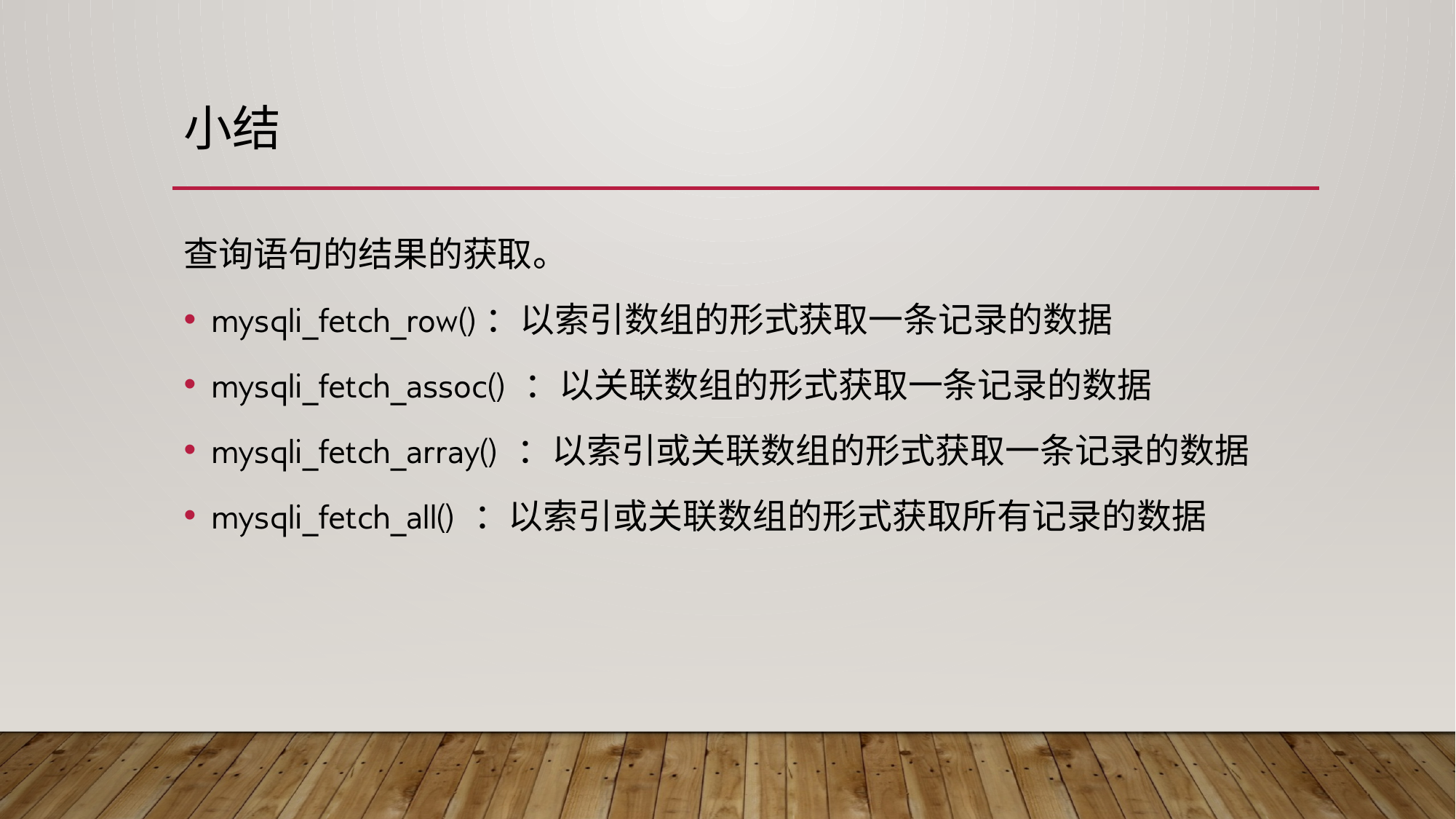

# 小结
查询语句的结果的获取。
mysqli_fetch_row()：以索引数组的形式获取一条记录的数据
mysqli_fetch_assoc() ：以关联数组的形式获取一条记录的数据
mysqli_fetch_array() ：以索引或关联数组的形式获取一条记录的数据
mysqli_fetch_all() ：以索引或关联数组的形式获取所有记录的数据